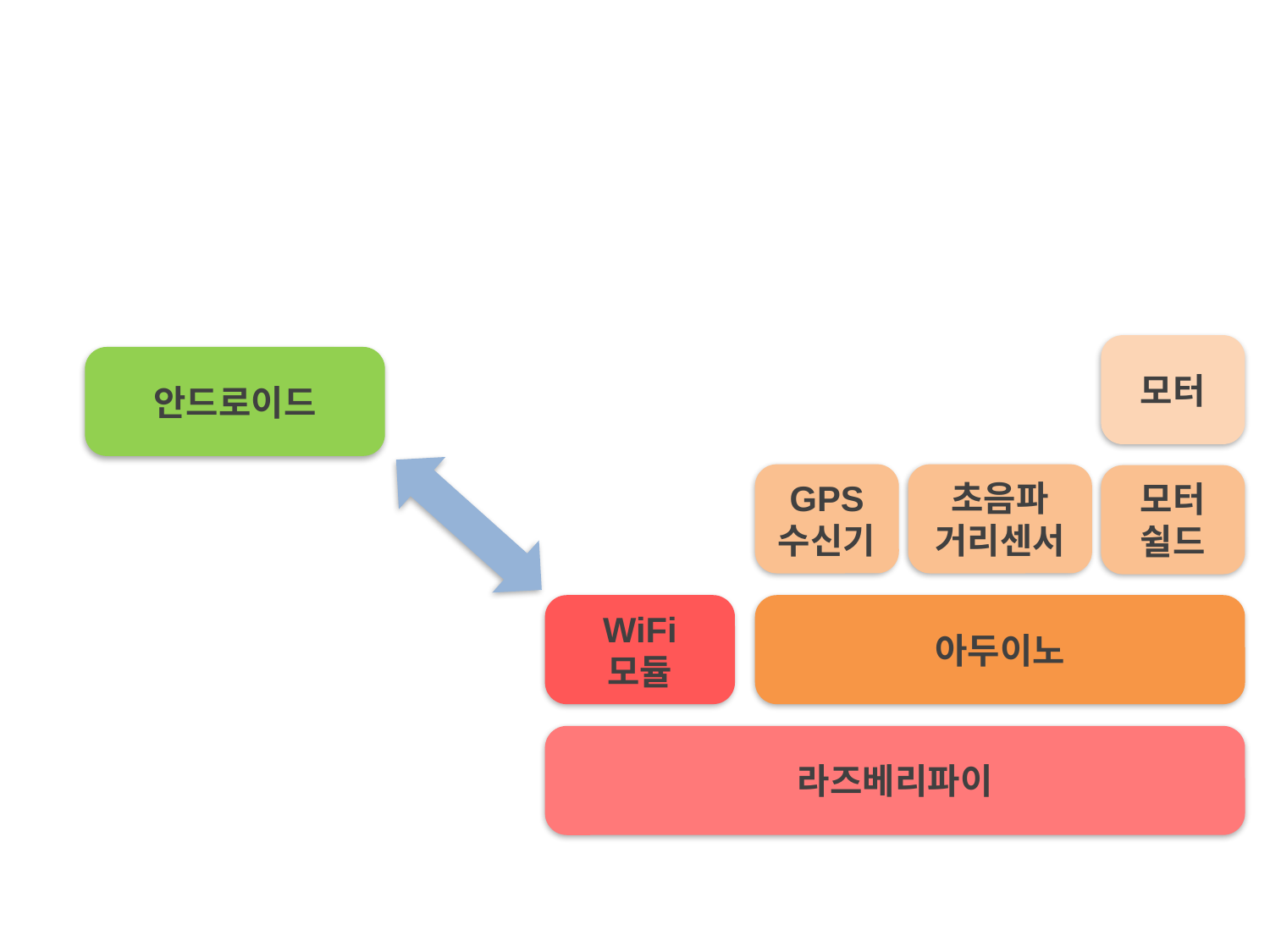

모터
안드로이드
GPS 수신기
초음파
거리센서
모터
쉴드

WiFi 모듈
아두이노
라즈베리파이